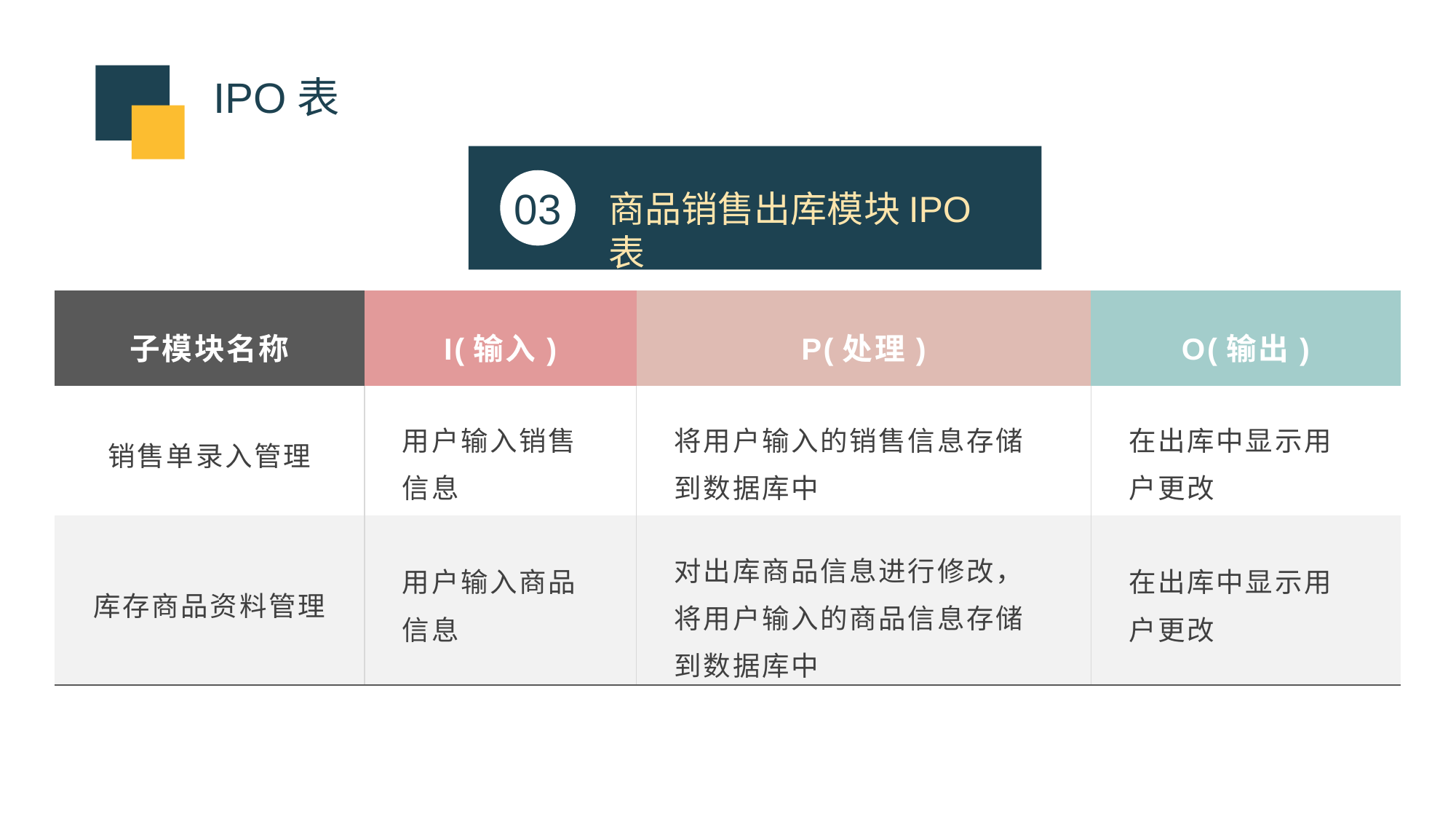

IPO表

03
商品销售出库模块IPO表
| 子模块名称 | I(输入) | P(处理) | O(输出) |
| --- | --- | --- | --- |
| 销售单录入管理 | 用户输入销售信息 | 将用户输入的销售信息存储到数据库中 | 在出库中显示用户更改 |
| 库存商品资料管理 | 用户输入商品信息 | 对出库商品信息进行修改，将用户输入的商品信息存储到数据库中 | 在出库中显示用户更改 |